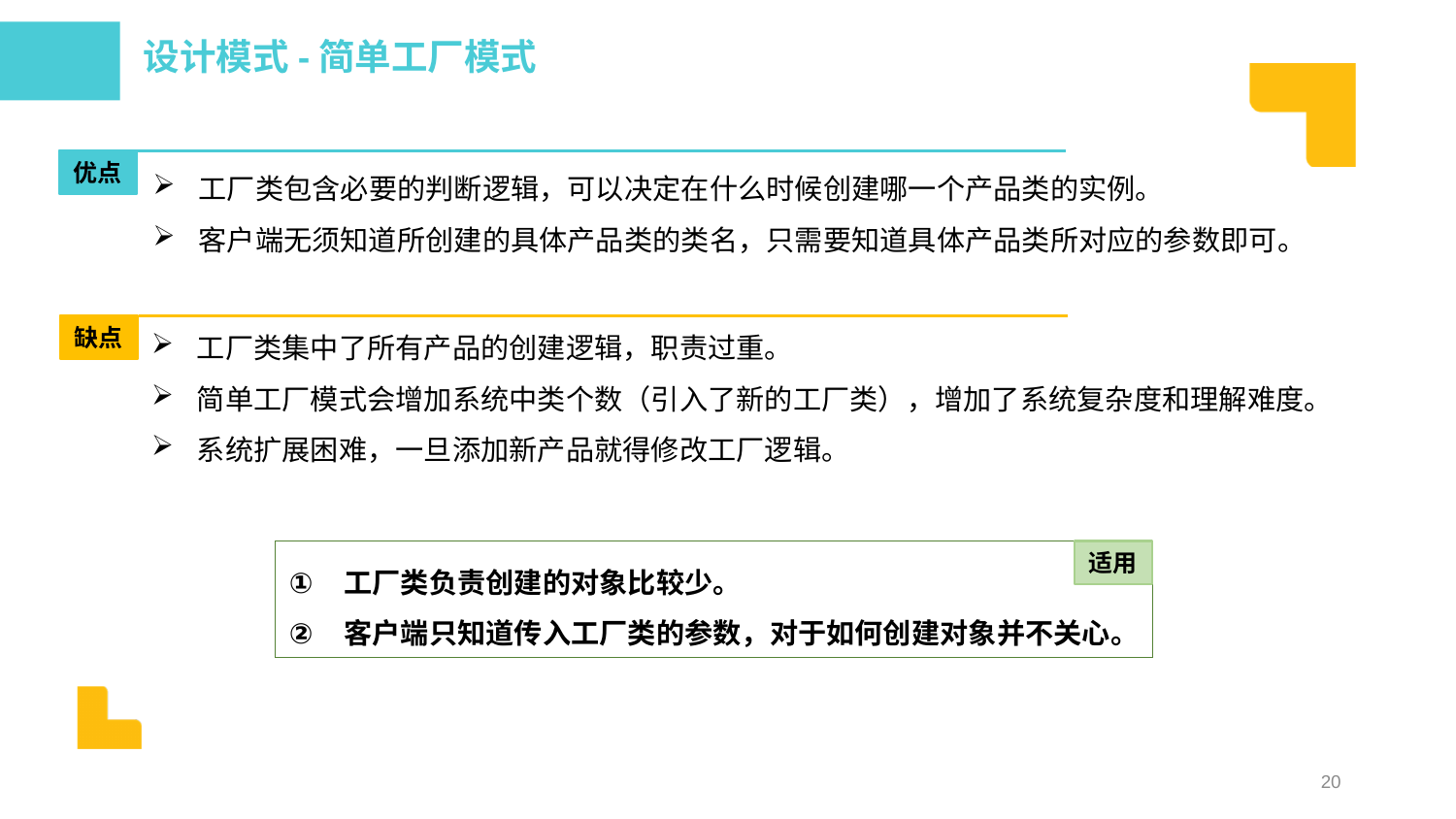

设计模式-简单工厂模式
工厂类包含必要的判断逻辑，可以决定在什么时候创建哪一个产品类的实例。
客户端无须知道所创建的具体产品类的类名，只需要知道具体产品类所对应的参数即可。
优点
工厂类集中了所有产品的创建逻辑，职责过重。
简单工厂模式会增加系统中类个数（引入了新的工厂类），增加了系统复杂度和理解难度。
系统扩展困难，一旦添加新产品就得修改工厂逻辑。
缺点
工厂类负责创建的对象比较少。
客户端只知道传入工厂类的参数，对于如何创建对象并不关心。
适用
20